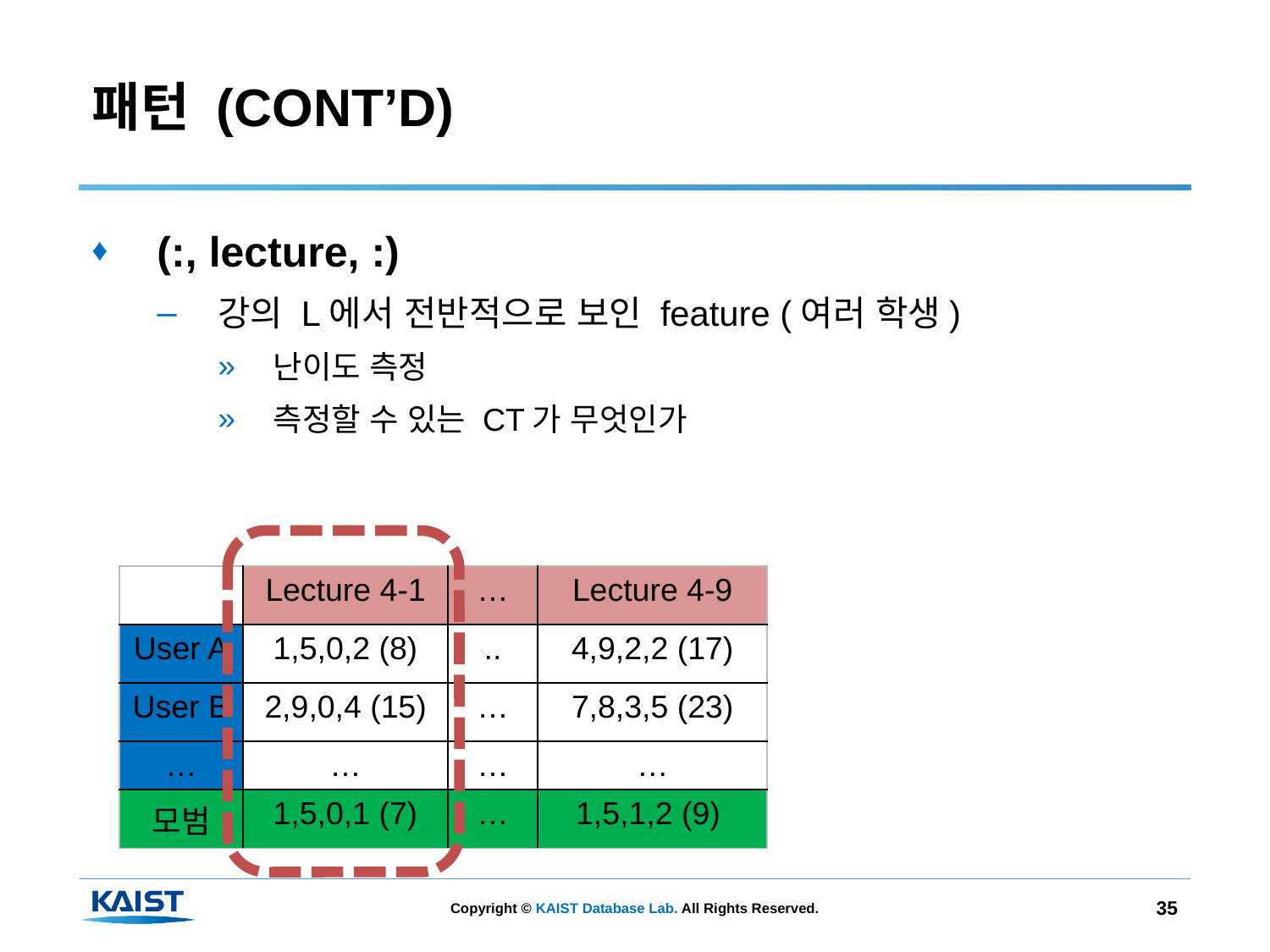

# 패턴 (cont’d)
(:, lecture, :)
강의 L에서 전반적으로 보인 feature (여러 학생)
난이도 측정
측정할 수 있는 CT가 무엇인가

|  | Lecture 4-1 | … | Lecture 4-9 |
| --- | --- | --- | --- |
| User A | 1,5,0,2 (8) | .. | 4,9,2,2 (17) |
| User B | 2,9,0,4 (15) | … | 7,8,3,5 (23) |
| … | … | … | … |
| 모범 | 1,5,0,1 (7) | … | 1,5,1,2 (9) |
35